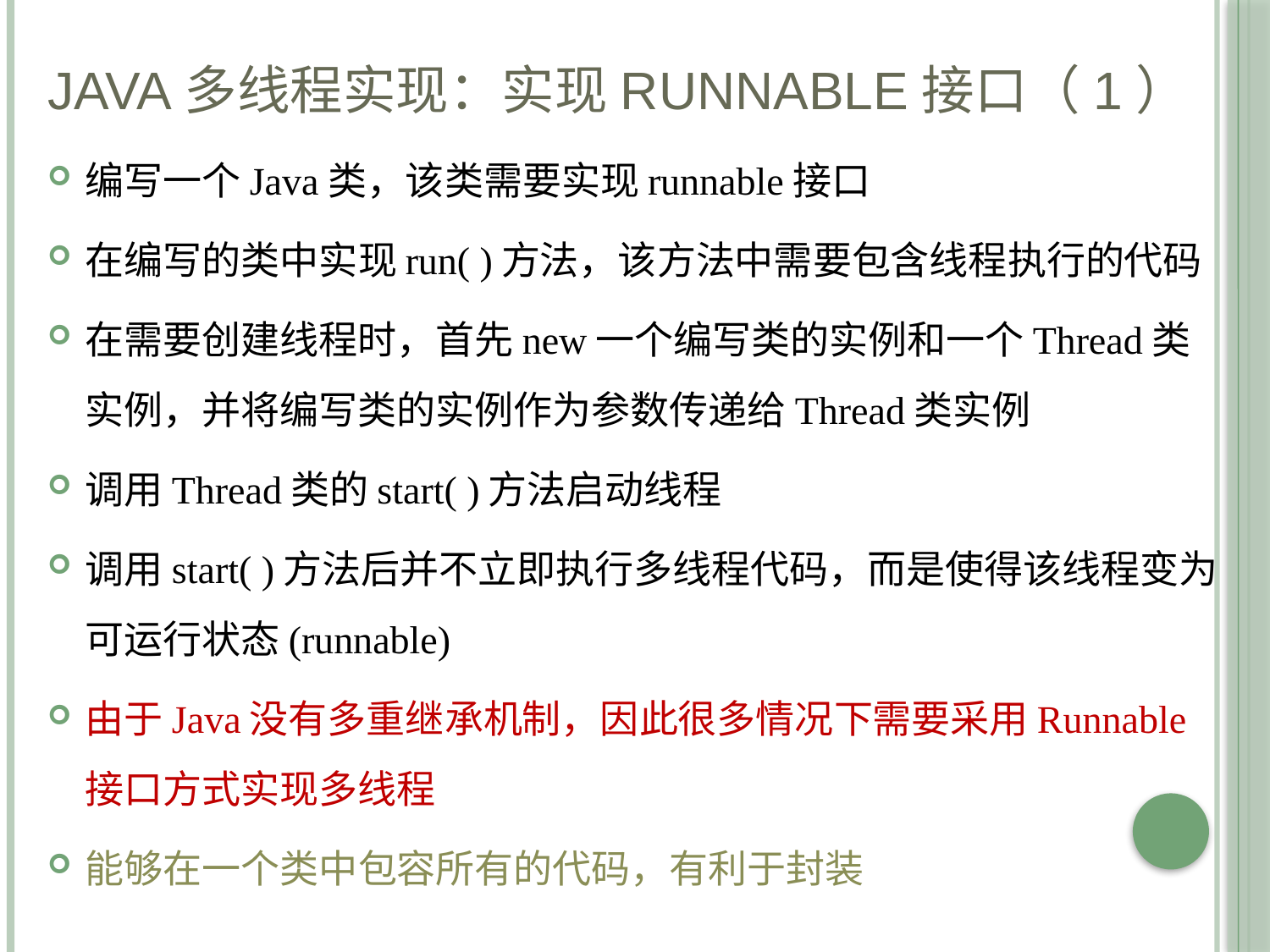

# Java多线程实现：实现Runnable接口（1）
编写一个Java类，该类需要实现runnable接口
在编写的类中实现run( )方法，该方法中需要包含线程执行的代码
在需要创建线程时，首先new一个编写类的实例和一个Thread类实例，并将编写类的实例作为参数传递给Thread类实例
调用Thread类的start( )方法启动线程
调用start( )方法后并不立即执行多线程代码，而是使得该线程变为可运行状态(runnable)
由于Java没有多重继承机制，因此很多情况下需要采用Runnable接口方式实现多线程
能够在一个类中包容所有的代码，有利于封装